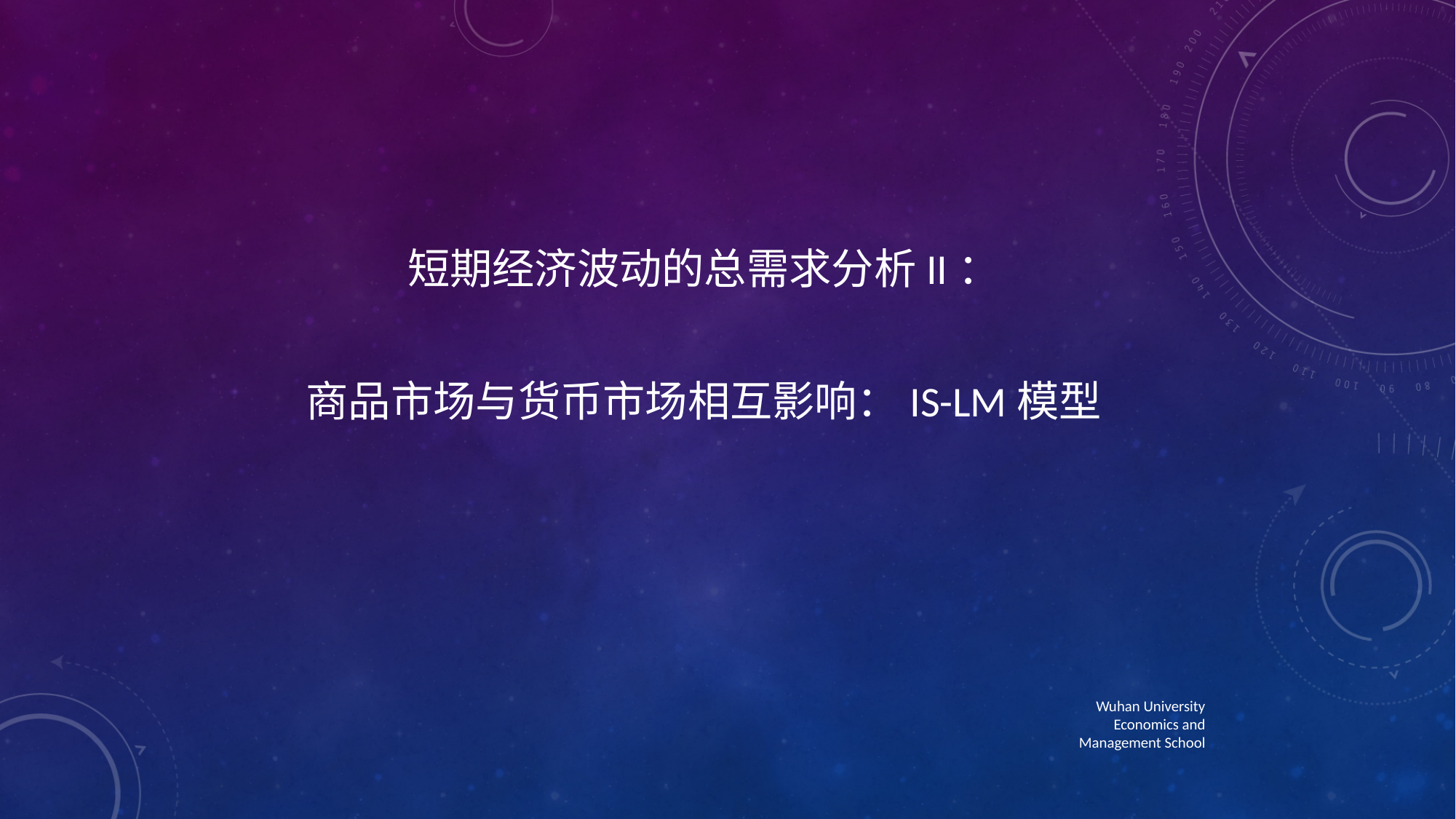

短期经济波动的总需求分析II：

商品市场与货币市场相互影响：IS-LM模型
Wuhan University Economics and Management School